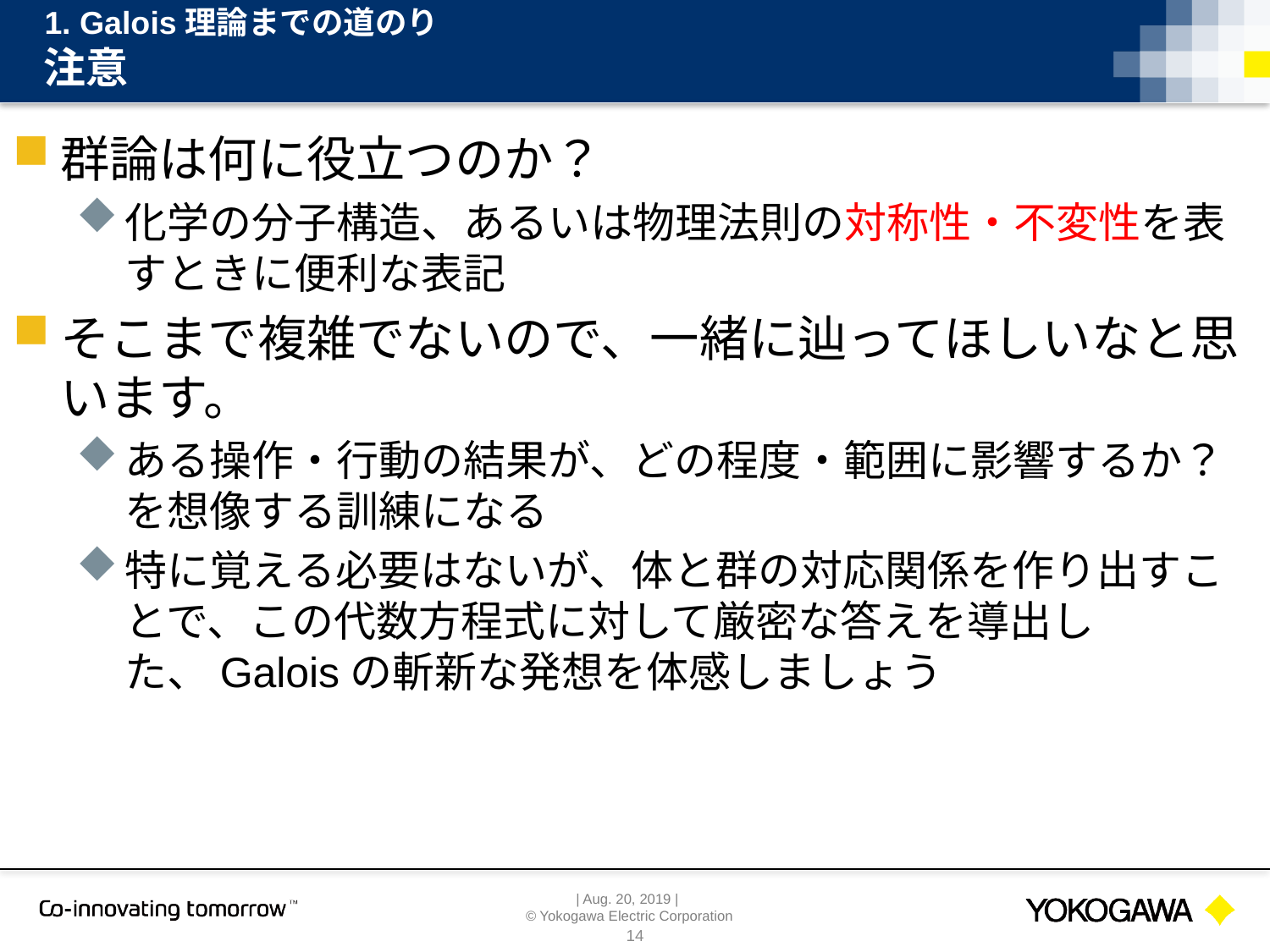

1. Galois理論までの道のり
# 注意
群論は何に役立つのか？
化学の分子構造、あるいは物理法則の対称性・不変性を表すときに便利な表記
そこまで複雑でないので、一緒に辿ってほしいなと思います。
ある操作・行動の結果が、どの程度・範囲に影響するか？を想像する訓練になる
特に覚える必要はないが、体と群の対応関係を作り出すことで、この代数方程式に対して厳密な答えを導出した、Galoisの斬新な発想を体感しましょう
14